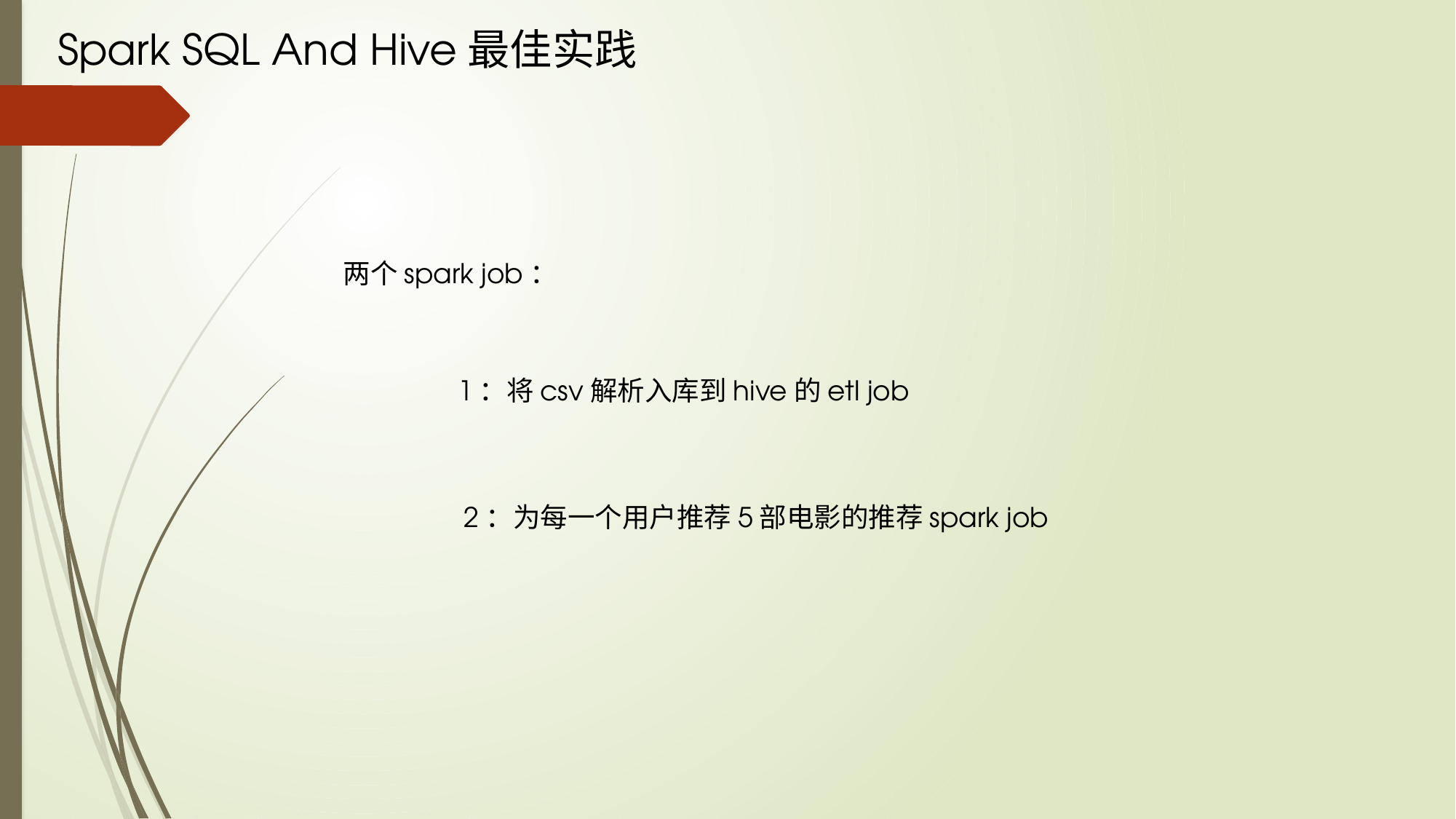

Spark SQL And Hive最佳实践
两个spark job：
1：将csv解析入库到hive的etl job
2：为每一个用户推荐5部电影的推荐spark job